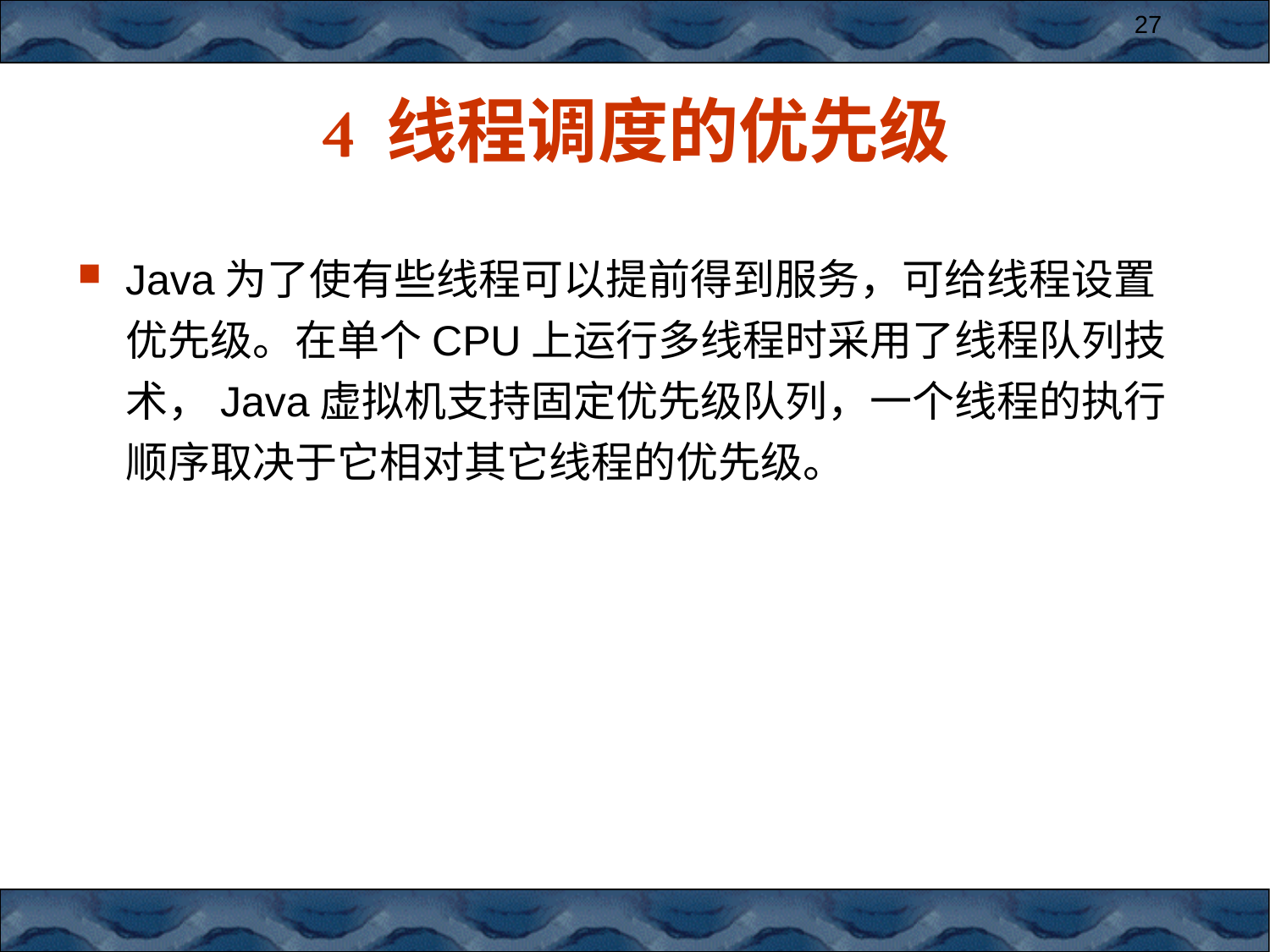

27
# 4 线程调度的优先级
Java为了使有些线程可以提前得到服务，可给线程设置优先级。在单个CPU上运行多线程时采用了线程队列技术，Java虚拟机支持固定优先级队列，一个线程的执行顺序取决于它相对其它线程的优先级。